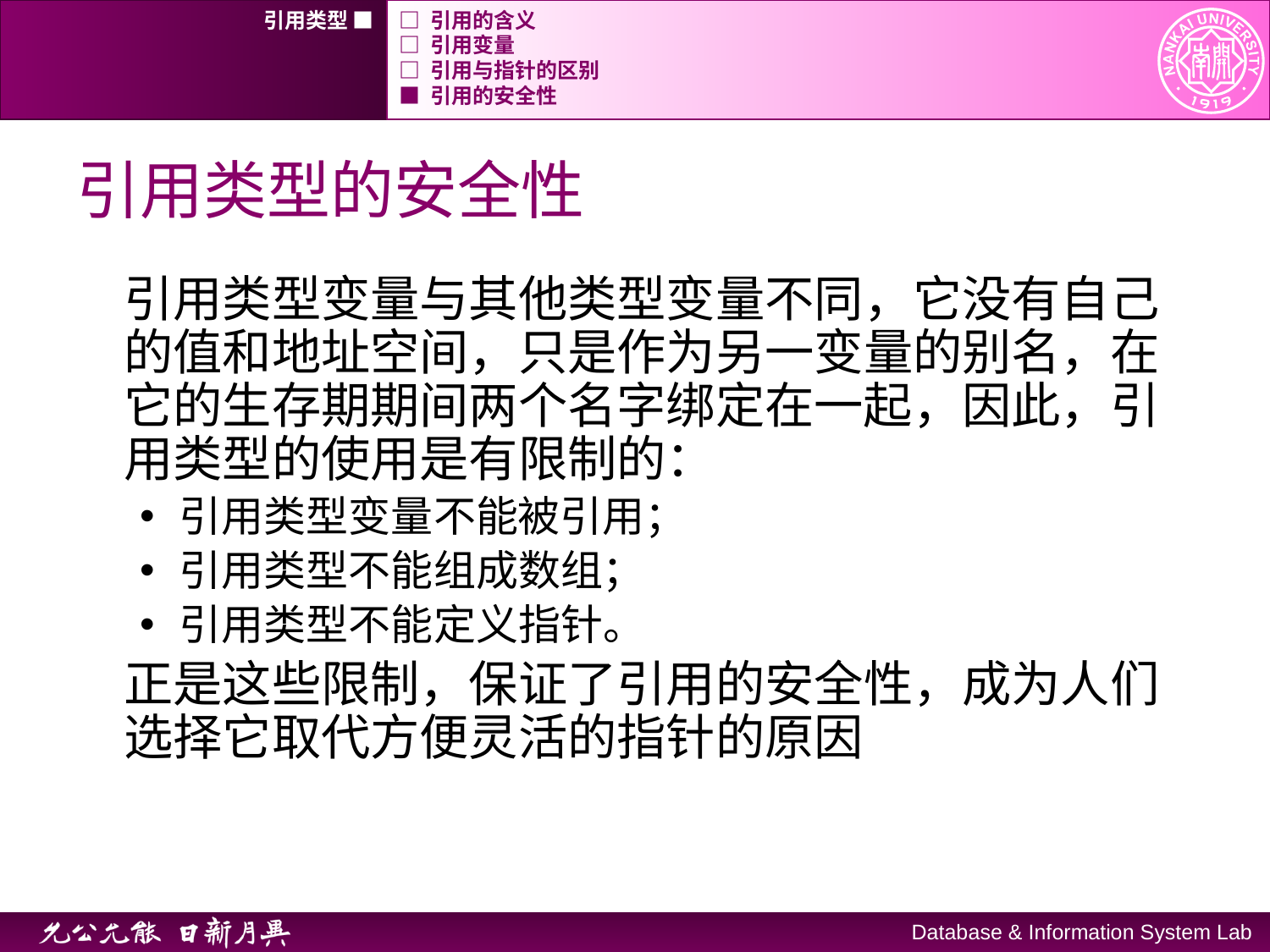

引用类型 ■
□ 引用的含义

□ 引用变量

□ 引用与指针的区别

■ 引用的安全性
# 引用类型的安全性
引用类型变量与其他类型变量不同，它没有自己的值和地址空间，只是作为另一变量的别名，在它的生存期期间两个名字绑定在一起，因此，引用类型的使用是有限制的：
引用类型变量不能被引用；
引用类型不能组成数组；
引用类型不能定义指针。
正是这些限制，保证了引用的安全性，成为人们选择它取代方便灵活的指针的原因